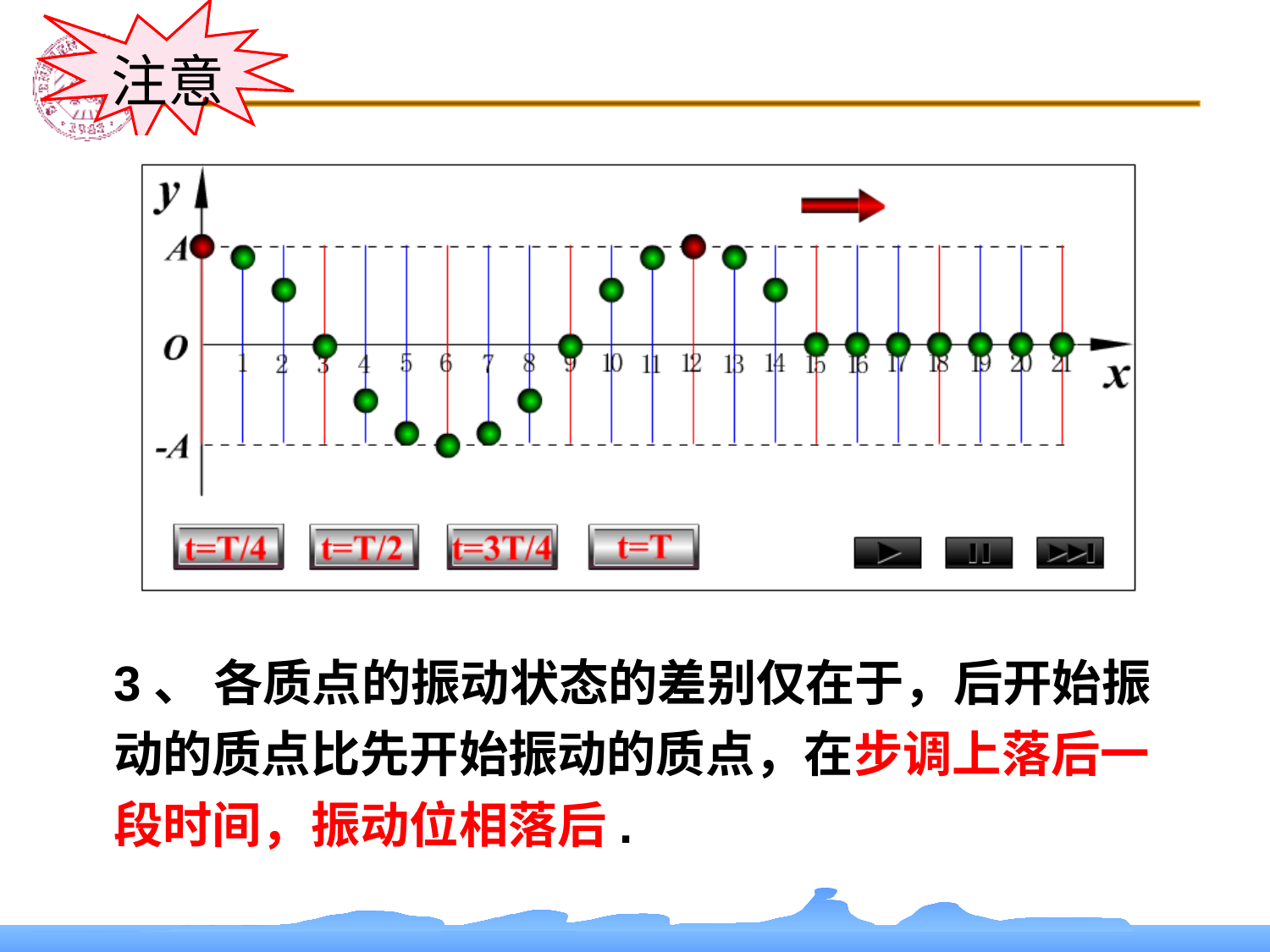

注意
3、 各质点的振动状态的差别仅在于，后开始振动的质点比先开始振动的质点，在步调上落后一段时间，振动位相落后.